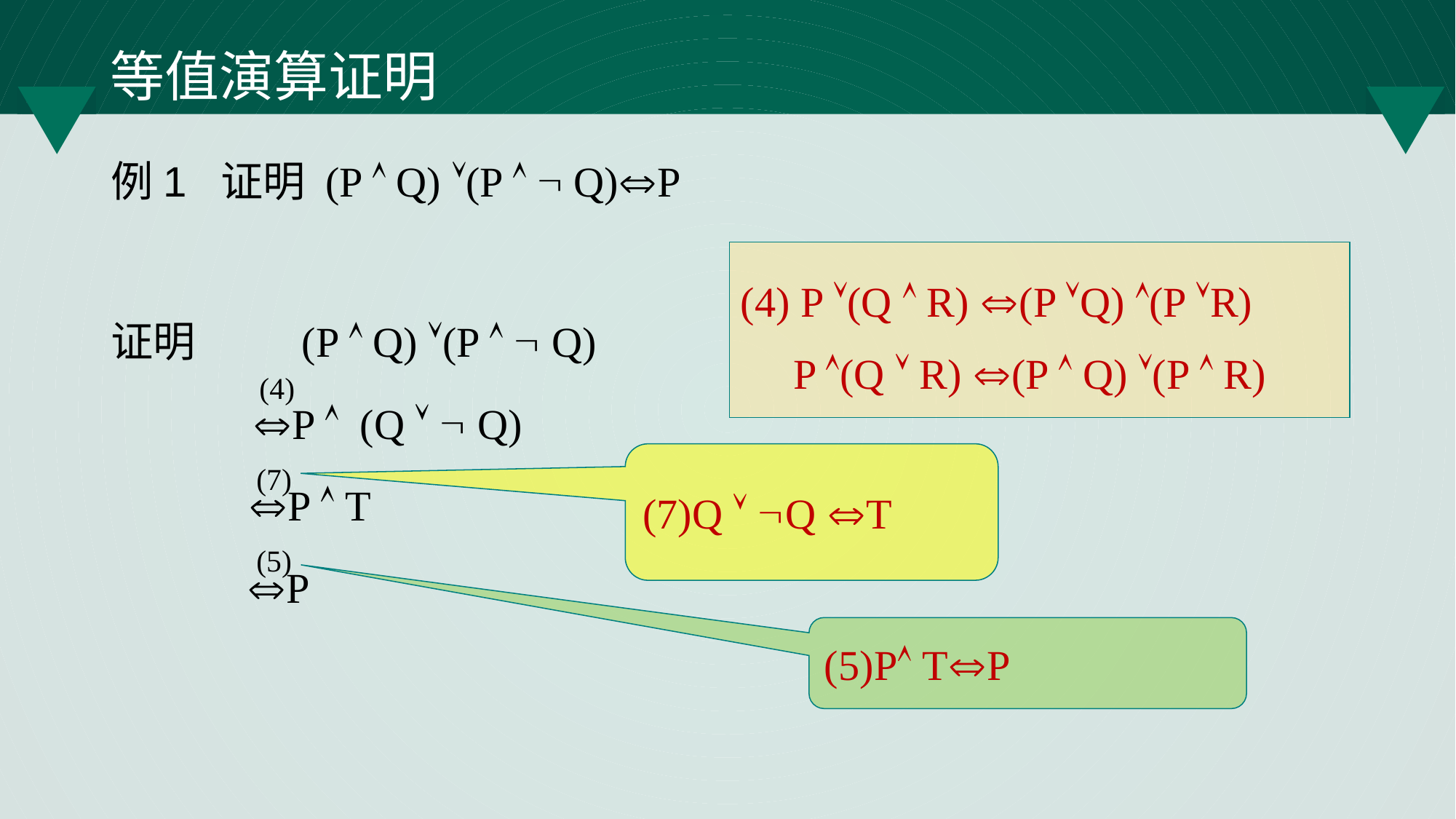

# 等值演算证明
例1  证明 (P ∧ Q) ∨(P ∧ ¬ Q)⇔P

(4) P ∨(Q ∧ R) ⇔(P ∨Q) ∧(P ∨R)
     P ∧(Q ∨ R) ⇔(P ∧ Q) ∨(P ∧ R)
证明          (P ∧ Q) ∨(P ∧ ¬ Q)
(4)
    ⇔P ∧  (Q ∨ ¬ Q)
(7)Q ∨ ¬Q ⇔T
(7)
 ⇔P ∧ T
(5)
⇔P
(5)P∧ T⇔P